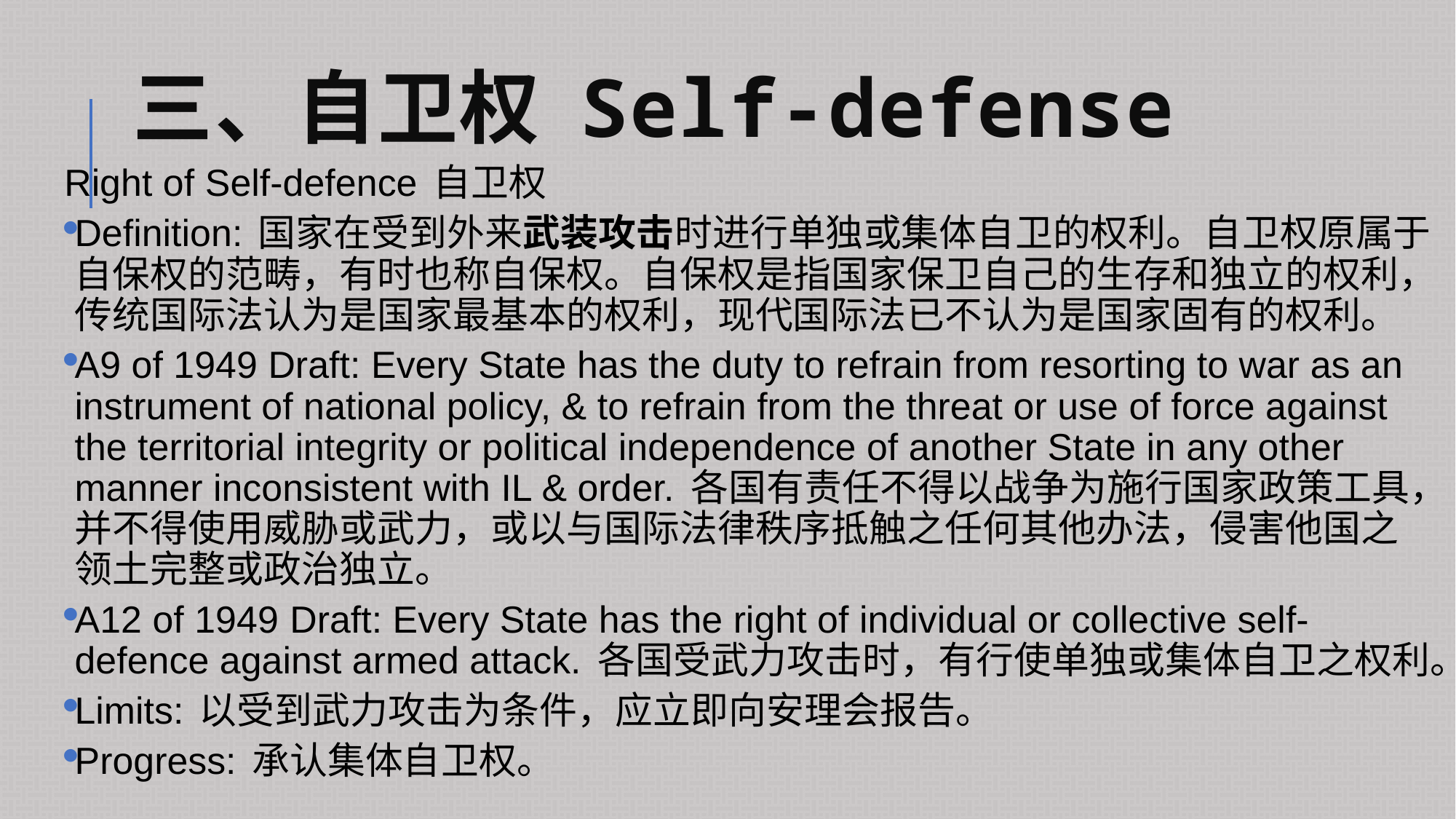

# 三、自卫权 Self-defense
Right of Self-defence 自卫权
Definition: 国家在受到外来武装攻击时进行单独或集体自卫的权利。自卫权原属于自保权的范畴，有时也称自保权。自保权是指国家保卫自己的生存和独立的权利，传统国际法认为是国家最基本的权利，现代国际法已不认为是国家固有的权利。
A9 of 1949 Draft: Every State has the duty to refrain from resorting to war as an instrument of national policy, & to refrain from the threat or use of force against the territorial integrity or political independence of another State in any other manner inconsistent with IL & order. 各国有责任不得以战争为施行国家政策工具，并不得使用威胁或武力，或以与国际法律秩序抵触之任何其他办法，侵害他国之领土完整或政治独立。
A12 of 1949 Draft: Every State has the right of individual or collective self-defence against armed attack. 各国受武力攻击时，有行使单独或集体自卫之权利。
Limits: 以受到武力攻击为条件，应立即向安理会报告。
Progress: 承认集体自卫权。